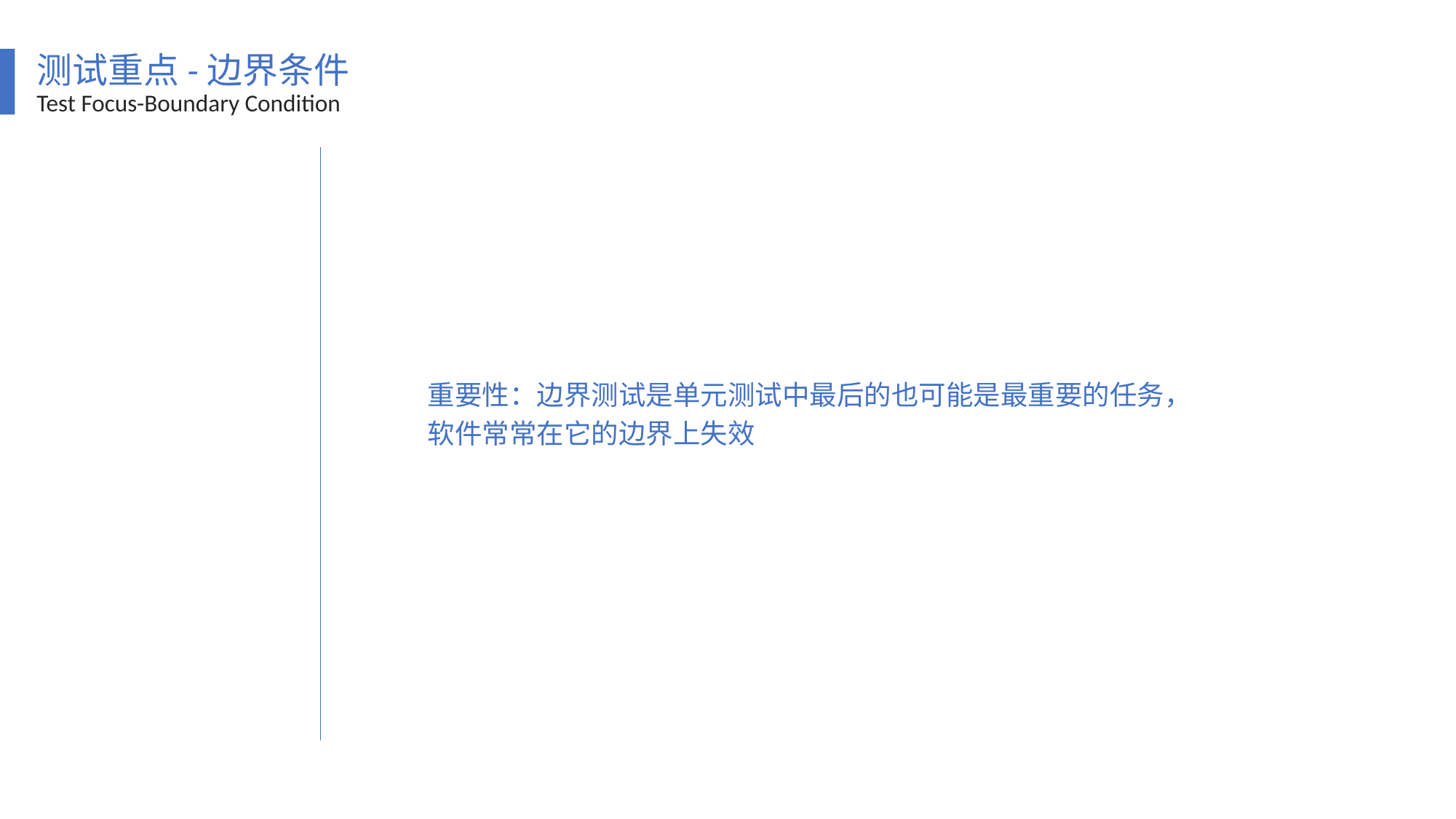

测试重点-边界条件
Test Focus-Boundary Condition
重要性：边界测试是单元测试中最后的也可能是最重要的任务，软件常常在它的边界上失效